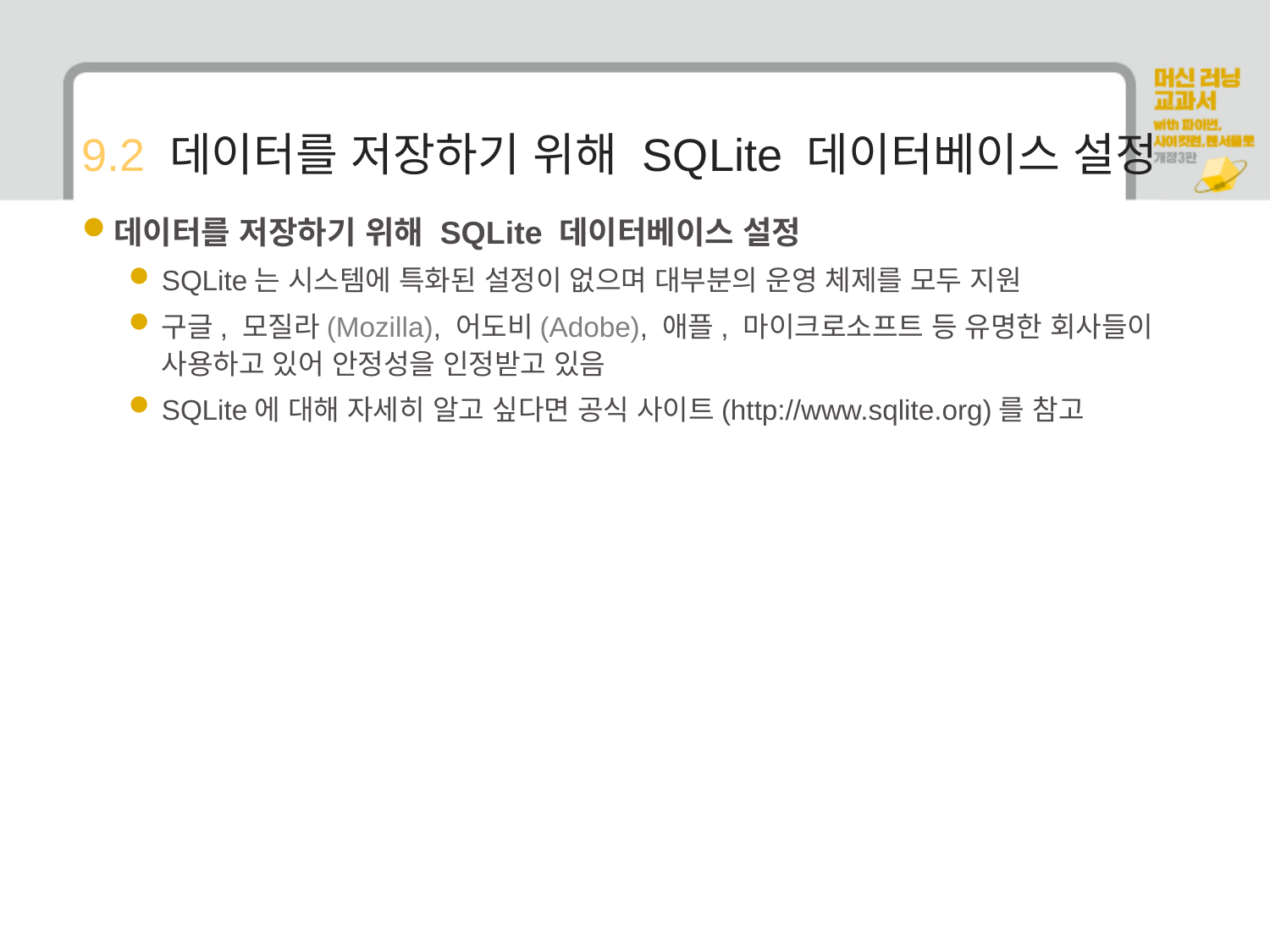

# 9.2 데이터를 저장하기 위해 SQLite 데이터베이스 설정
데이터를 저장하기 위해 SQLite 데이터베이스 설정
SQLite는 시스템에 특화된 설정이 없으며 대부분의 운영 체제를 모두 지원
구글, 모질라(Mozilla), 어도비(Adobe), 애플, 마이크로소프트 등 유명한 회사들이 사용하고 있어 안정성을 인정받고 있음
SQLite에 대해 자세히 알고 싶다면 공식 사이트(http://www.sqlite.org)를 참고